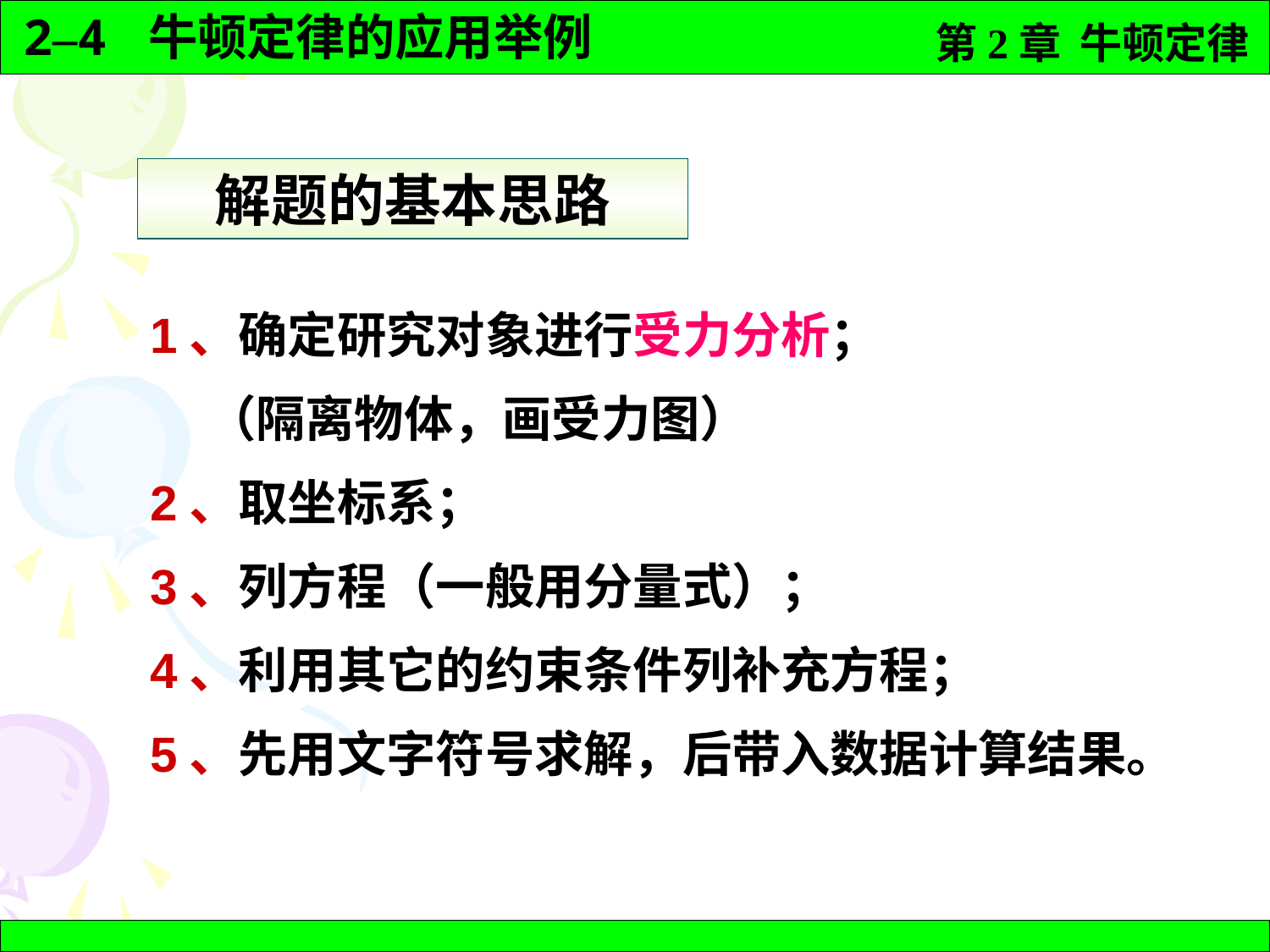

解题的基本思路
1、确定研究对象进行受力分析；
    （隔离物体，画受力图）
2、取坐标系；
3、列方程（一般用分量式）；
4、利用其它的约束条件列补充方程；
5、先用文字符号求解，后带入数据计算结果。